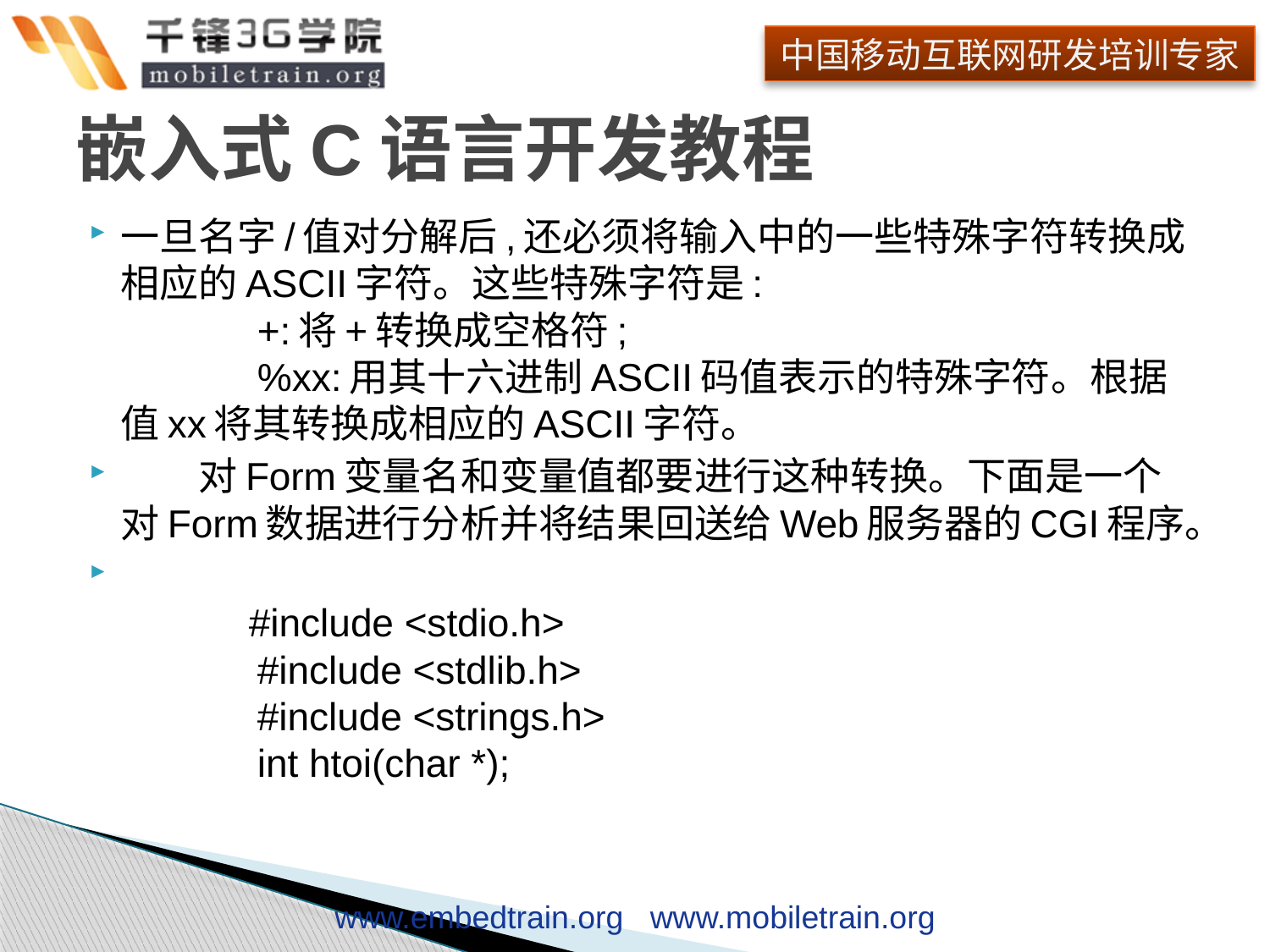

# 嵌入式C语言开发教程
一旦名字/值对分解后,还必须将输入中的一些特殊字符转换成相应的ASCII字符。这些特殊字符是:
    　　+:将+转换成空格符;
    　　%xx:用其十六进制ASCII码值表示的特殊字符。根据值xx将其转换成相应的ASCII字符。
　　对Form变量名和变量值都要进行这种转换。下面是一个对Form数据进行分析并将结果回送给Web服务器的CGI程序。
    　　#include <stdio.h>
    　　#include <stdlib.h>
    　　#include <strings.h>
    　　int htoi(char *);